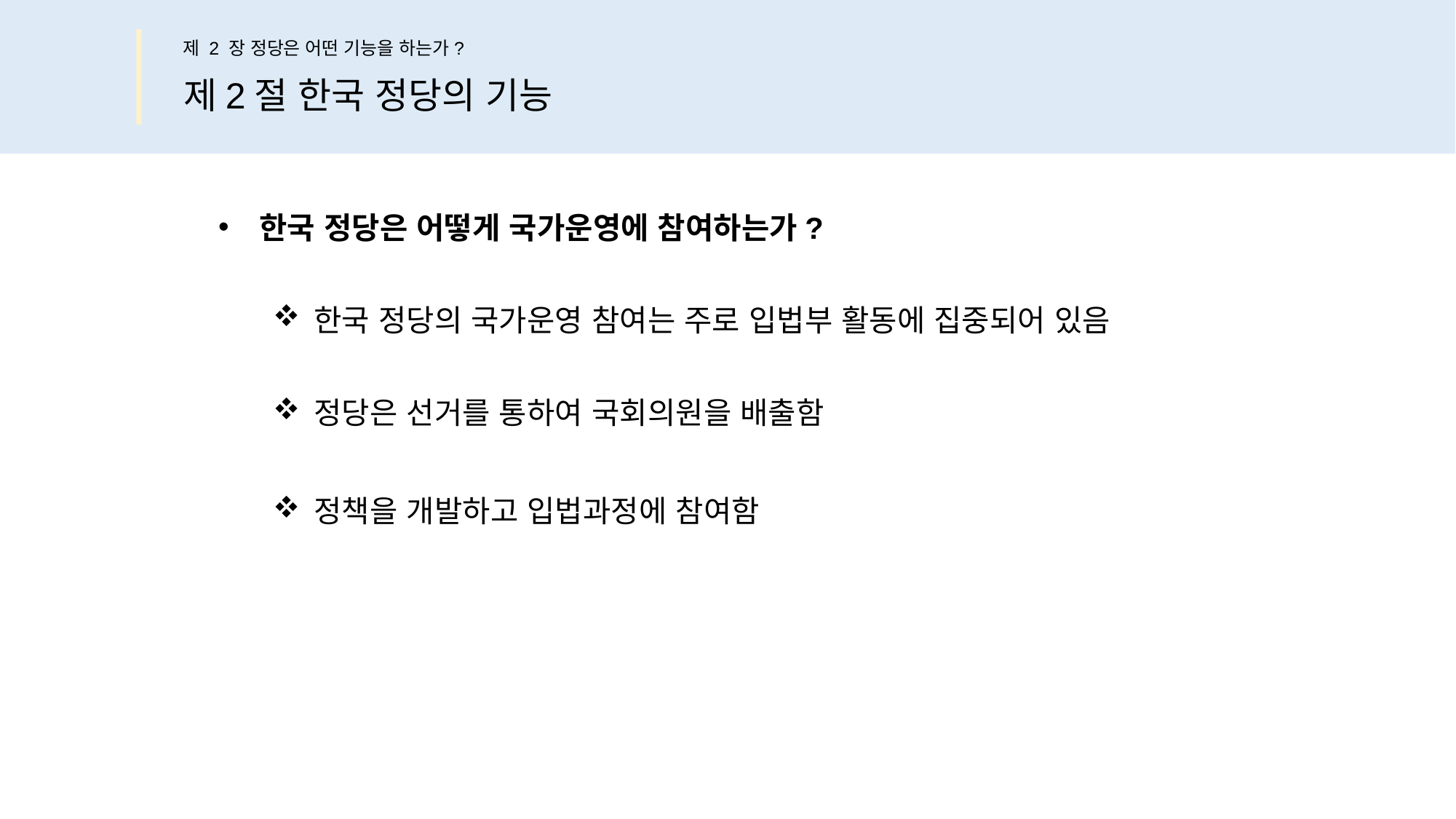

제 2 장 정당은 어떤 기능을 하는가?
제2절 한국 정당의 기능
한국 정당은 어떻게 국가운영에 참여하는가?

한국 정당의 국가운영 참여는 주로 입법부 활동에 집중되어 있음

정당은 선거를 통하여 국회의원을 배출함

정책을 개발하고 입법과정에 참여함